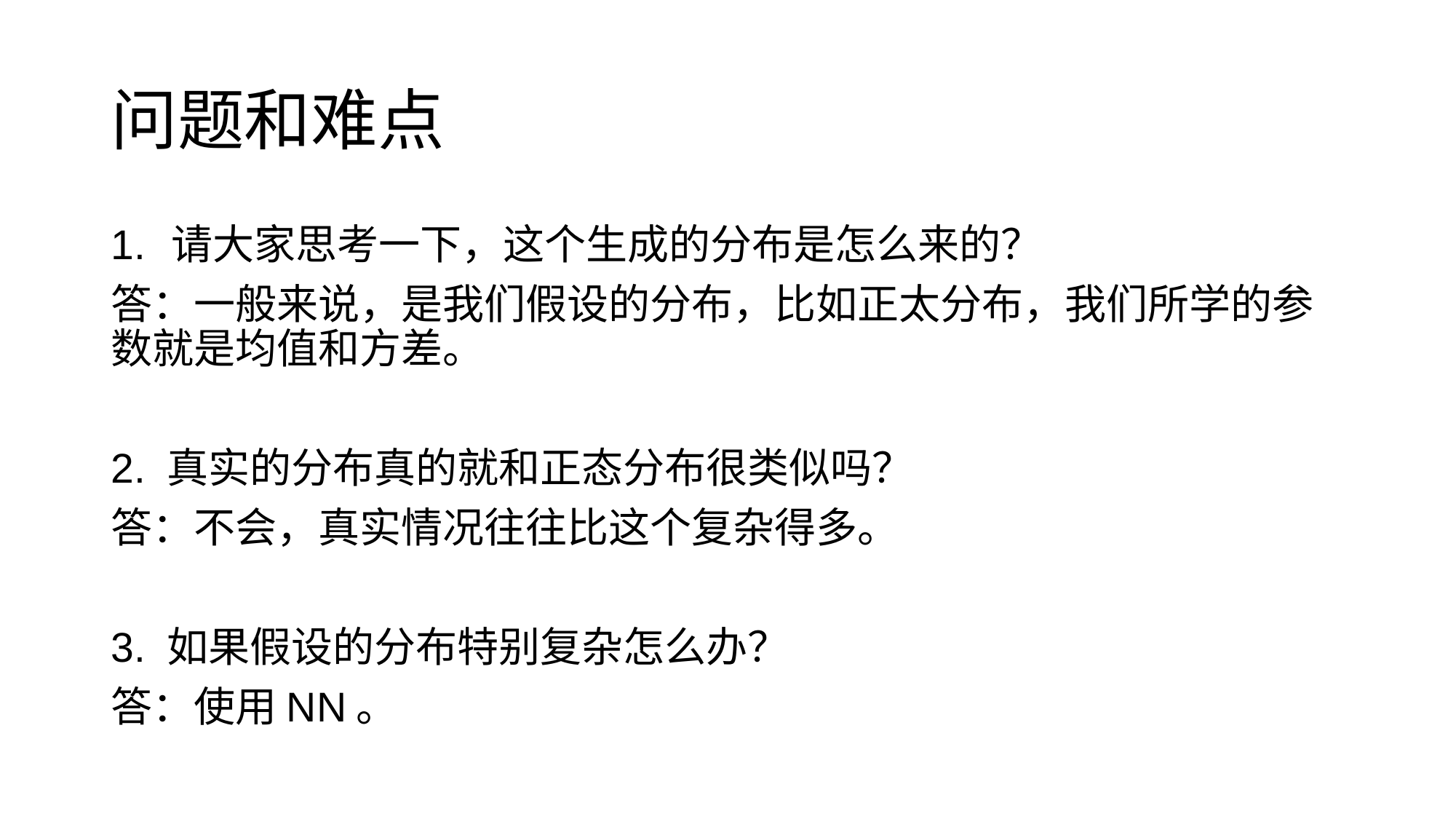

# 问题和难点
请大家思考一下，这个生成的分布是怎么来的？
答：一般来说，是我们假设的分布，比如正太分布，我们所学的参数就是均值和方差。

2. 真实的分布真的就和正态分布很类似吗？
答：不会，真实情况往往比这个复杂得多。

3. 如果假设的分布特别复杂怎么办？
答：使用NN。